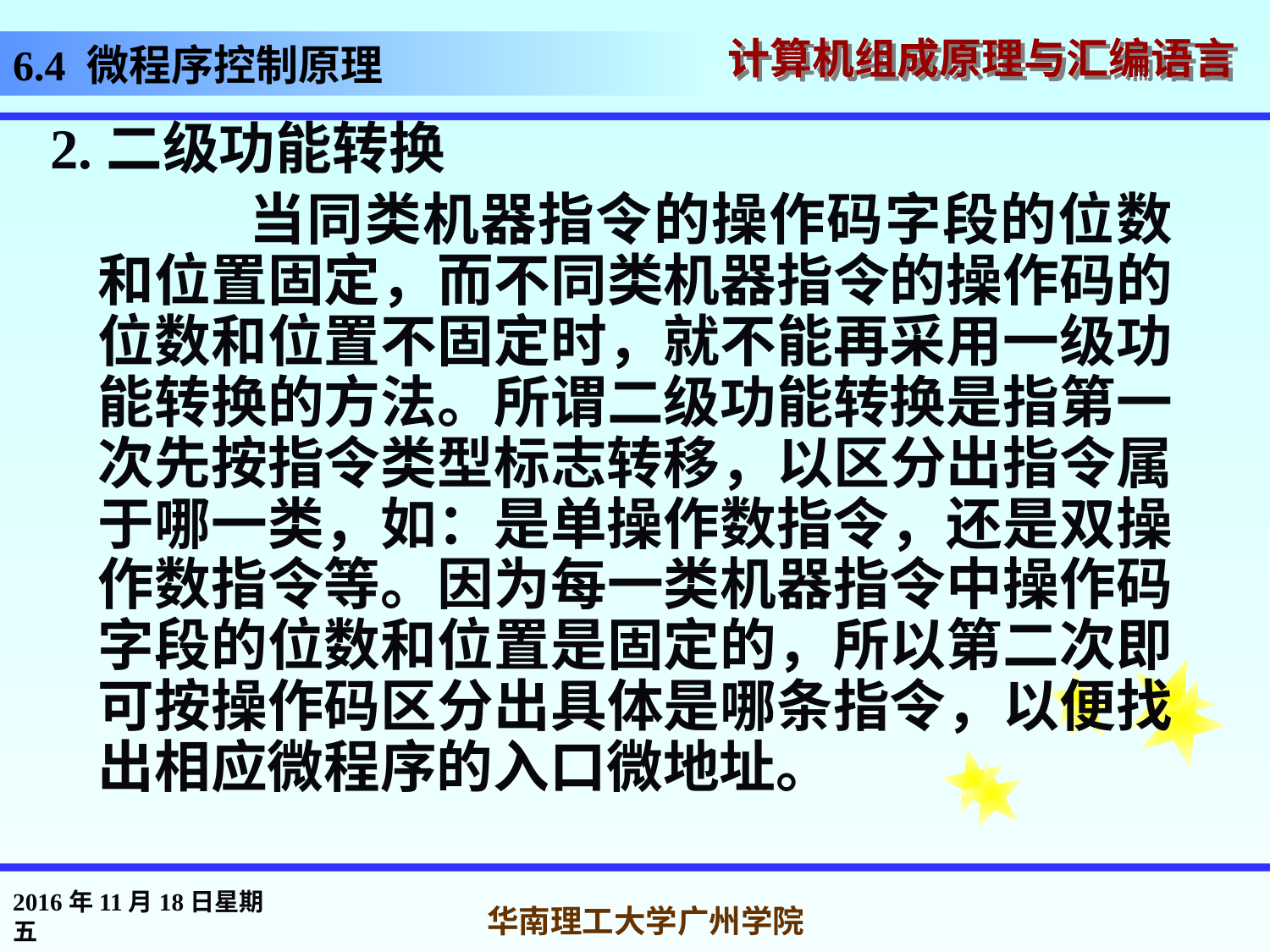

# 6.4 微程序控制原理
2.二级功能转换
             当同类机器指令的操作码字段的位数和位置固定，而不同类机器指令的操作码的位数和位置不固定时，就不能再采用一级功能转换的方法。所谓二级功能转换是指第一次先按指令类型标志转移，以区分出指令属于哪一类，如：是单操作数指令，还是双操作数指令等。因为每一类机器指令中操作码字段的位数和位置是固定的，所以第二次即可按操作码区分出具体是哪条指令，以便找出相应微程序的入口微地址。
2016年11月18日星期五
华南理工大学广州学院